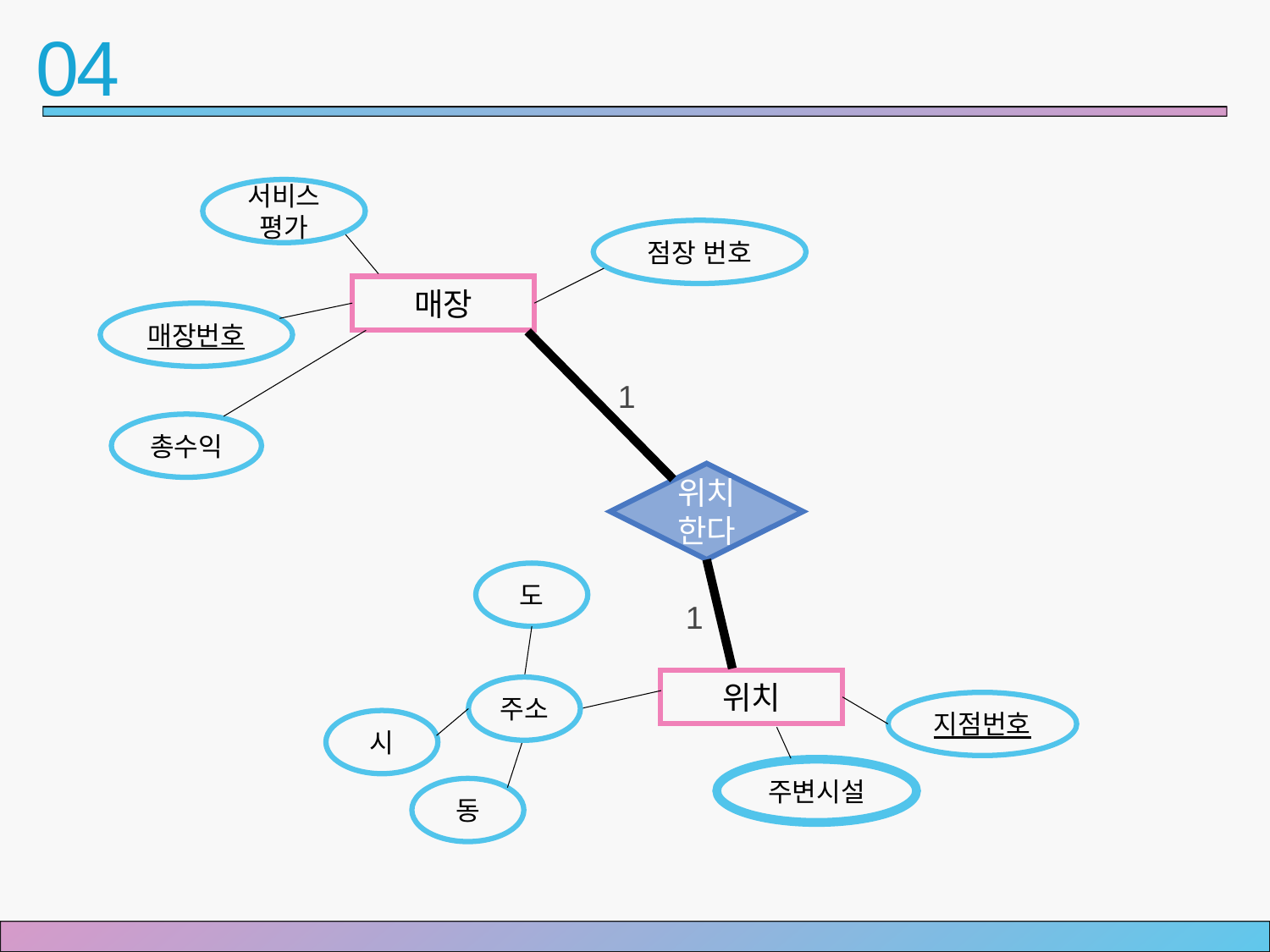

04

서비스 평가
점장 번호
매장
매장번호
1
총수익
위치한다
도
1
위치
주소
지점번호
시
주변시설
동